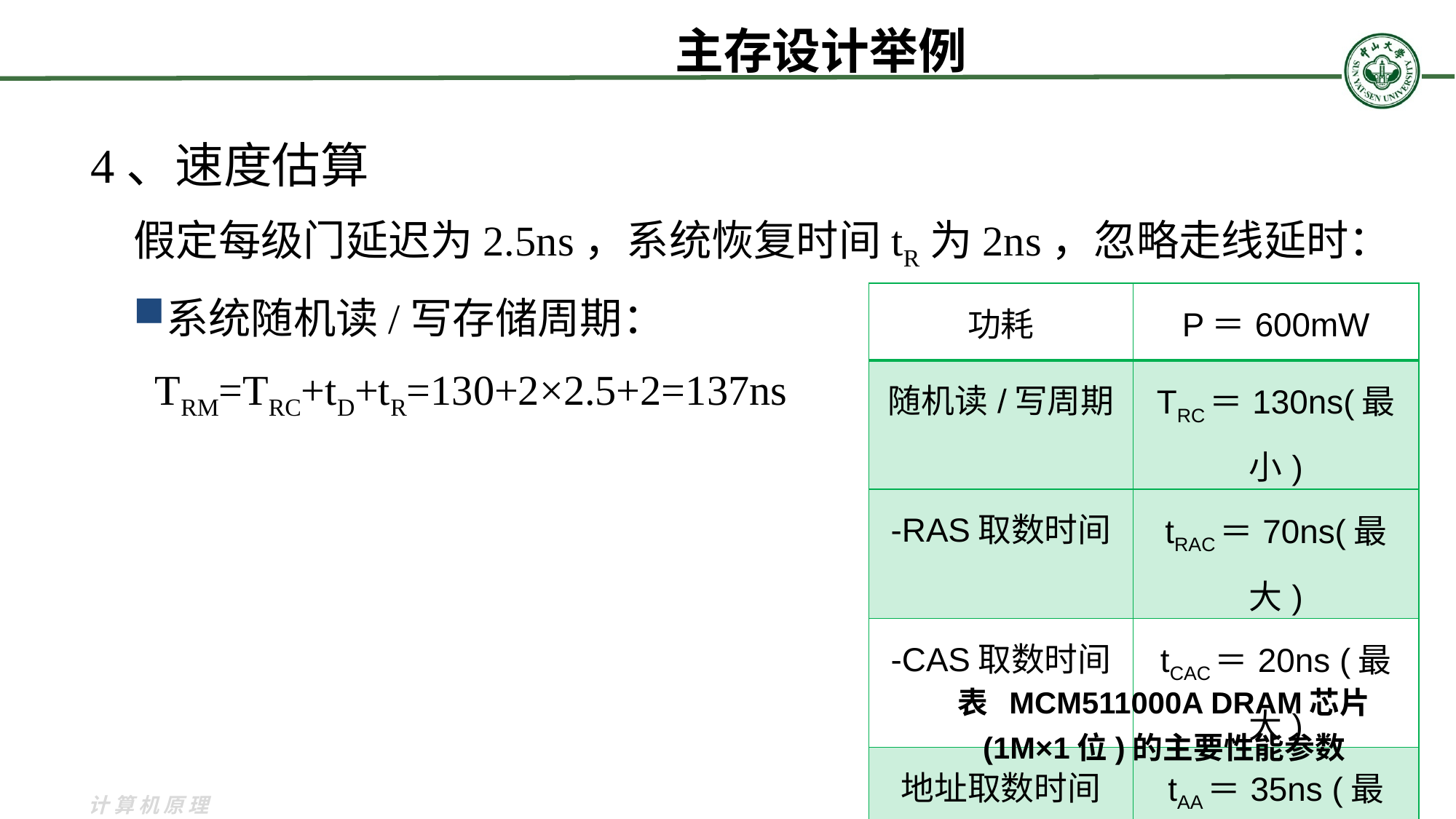

# 主存设计举例
4、速度估算
假定每级门延迟为2.5ns，系统恢复时间tR为2ns，忽略走线延时：
系统随机读/写存储周期：
  TRM=TRC+tD+tR=130+2×2.5+2=137ns
| 功耗 | P＝600mW |
| --- | --- |
| 随机读/写周期 | TRC＝130ns(最小) |
| -RAS取数时间 | tRAC＝70ns(最大) |
| -CAS取数时间 | tCAC＝20ns (最大) |
| 地址取数时间 | tAA＝35ns (最大) |
表  MCM511000A DRAM芯片
(1M×1位)的主要性能参数